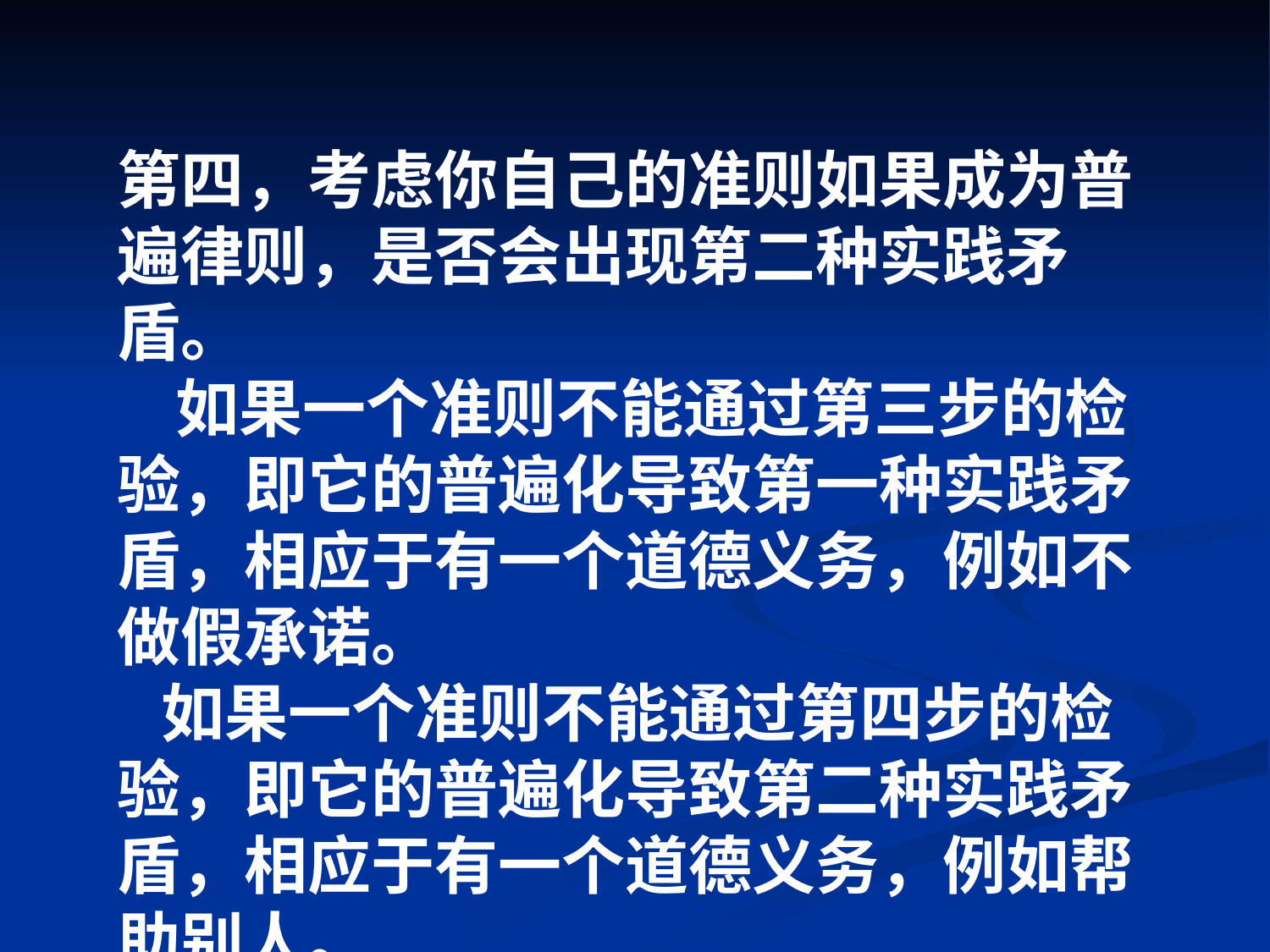

第四，考虑你自己的准则如果成为普遍律则，是否会出现第二种实践矛盾。
   如果一个准则不能通过第三步的检验，即它的普遍化导致第一种实践矛盾，相应于有一个道德义务，例如不做假承诺。
  如果一个准则不能通过第四步的检验，即它的普遍化导致第二种实践矛盾，相应于有一个道德义务，例如帮助别人。